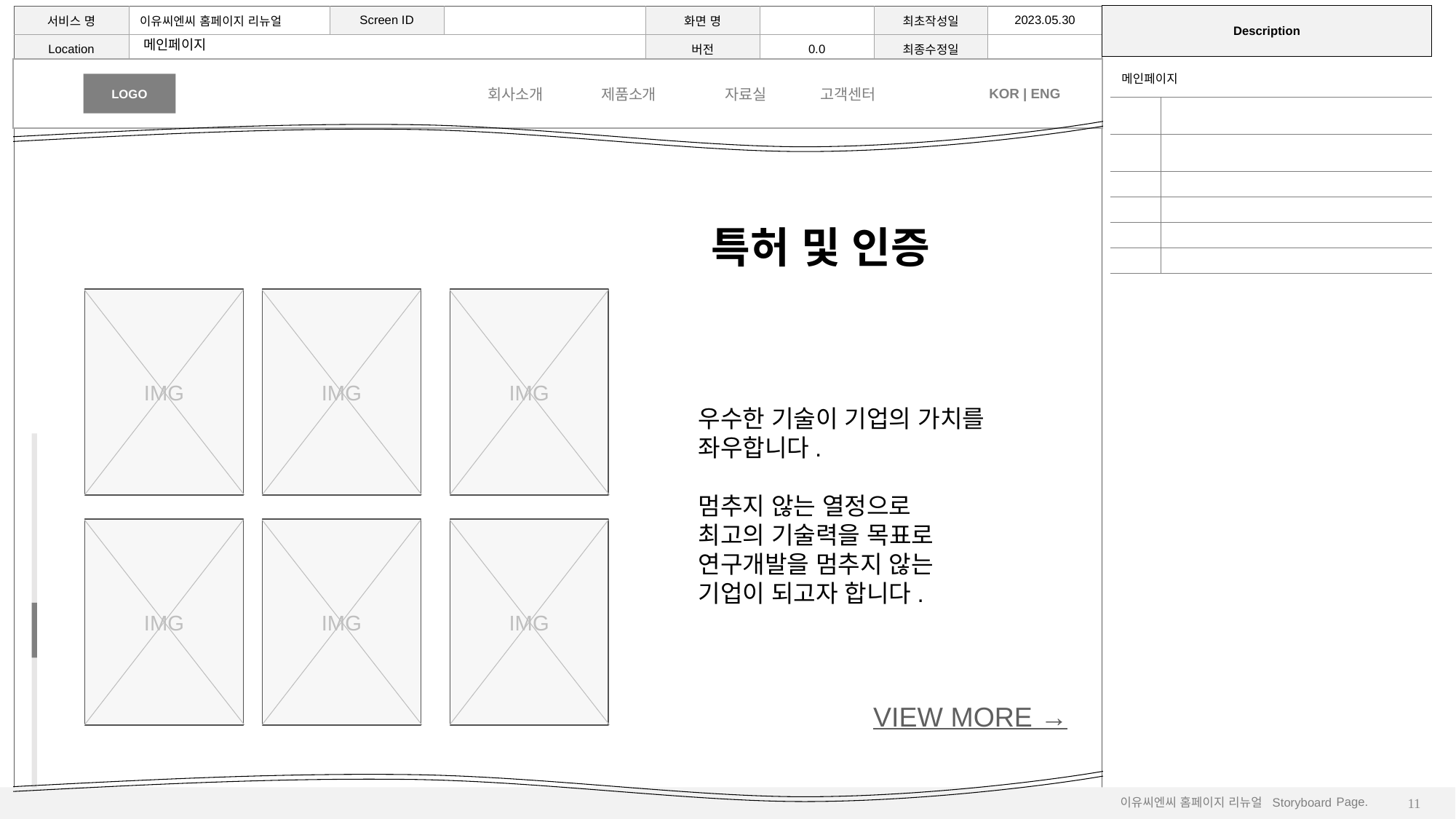

메인페이지

LOGO
회사소개
제품소개
자료실
고객센터
KOR | ENG
| 메인페이지 |  |
| --- | --- |
|  |  |
|  |  |
|  |  |
|  |  |
|  |  |
|  |  |

특허 및 인증
IMG
IMG
IMG
우수한 기술이 기업의 가치를 좌우합니다.

멈추지 않는 열정으로
최고의 기술력을 목표로
연구개발을 멈추지 않는
기업이 되고자 합니다.

IMG
IMG
IMG
VIEW MORE →

11